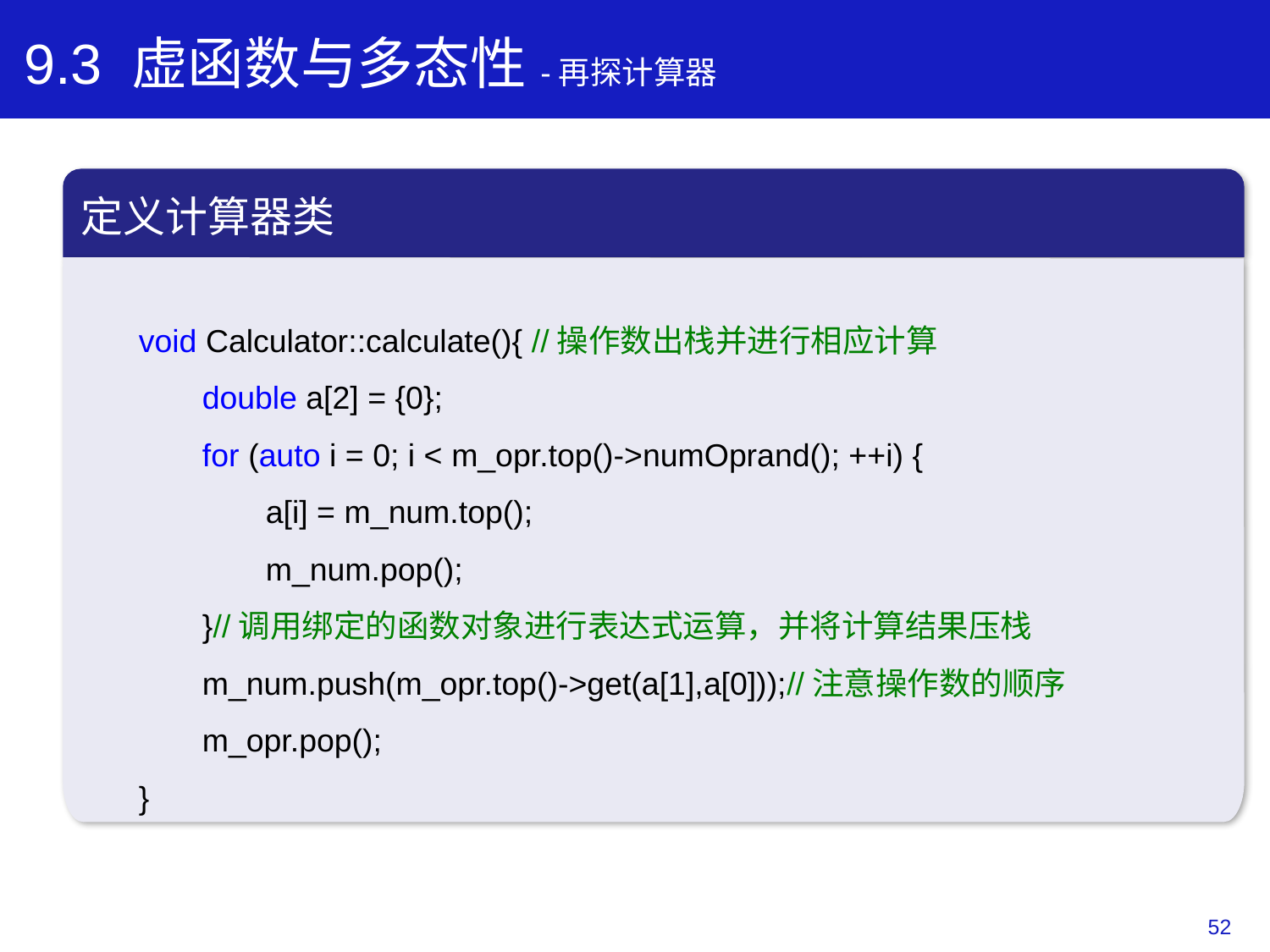

9.3 虚函数与多态性-再探计算器
定义计算器类

void Calculator::calculate(){ //操作数出栈并进行相应计算
double a[2] = {0};
for (auto i = 0; i < m_opr.top()->numOprand(); ++i) {
a[i] = m_num.top();
m_num.pop();
}//调用绑定的函数对象进行表达式运算，并将计算结果压栈
m_num.push(m_opr.top()->get(a[1],a[0]));//注意操作数的顺序
m_opr.pop();
}
52